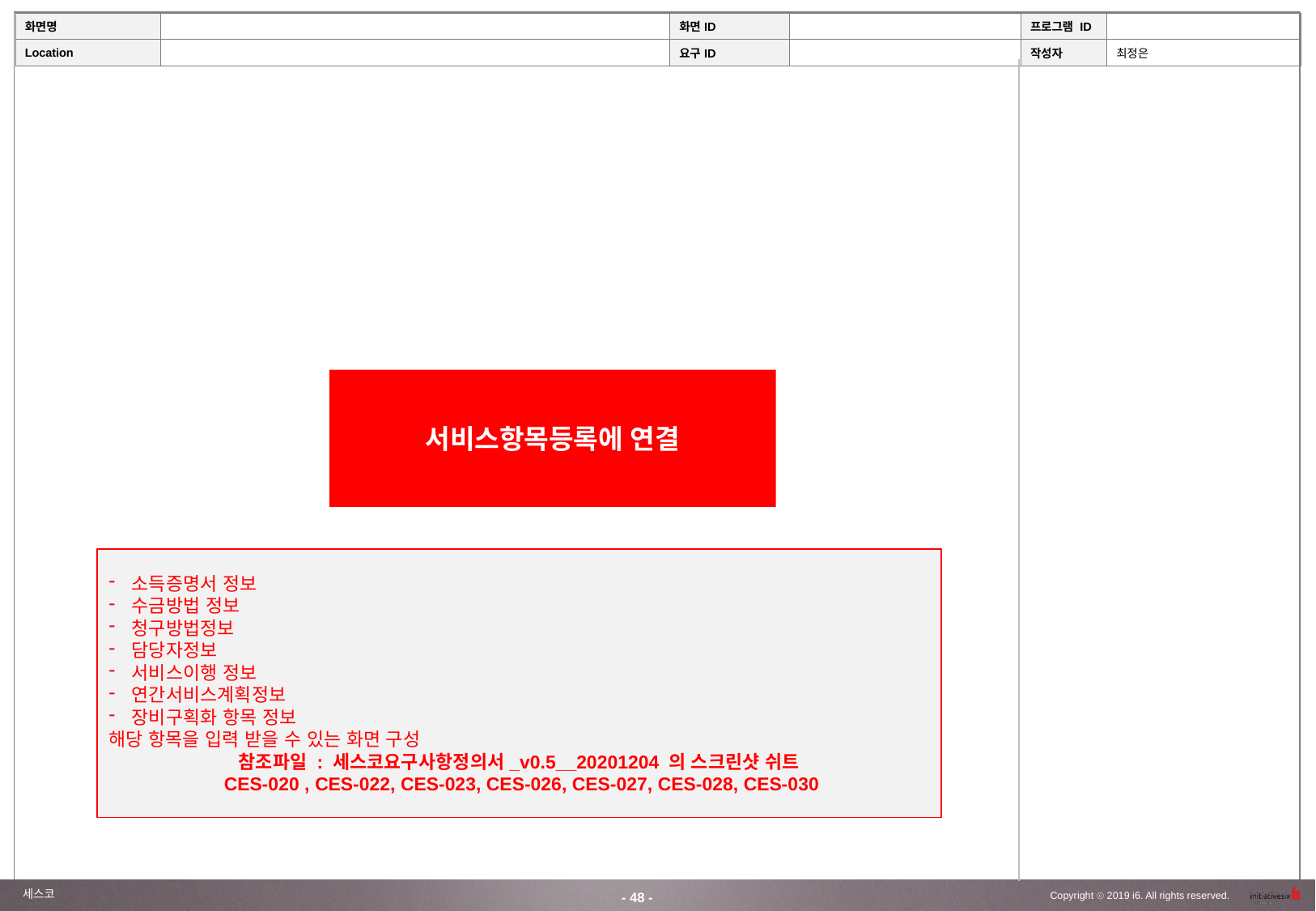

서비스항목등록에 연결
소득증명서 정보
수금방법 정보
청구방법정보
담당자정보
서비스이행 정보
연간서비스계획정보
장비구획화 항목 정보
해당 항목을 입력 받을 수 있는 화면 구성
참조파일 : 세스코요구사항정의서_v0.5__20201204 의 스크린샷 쉬트
 CES-020 , CES-022, CES-023, CES-026, CES-027, CES-028, CES-030